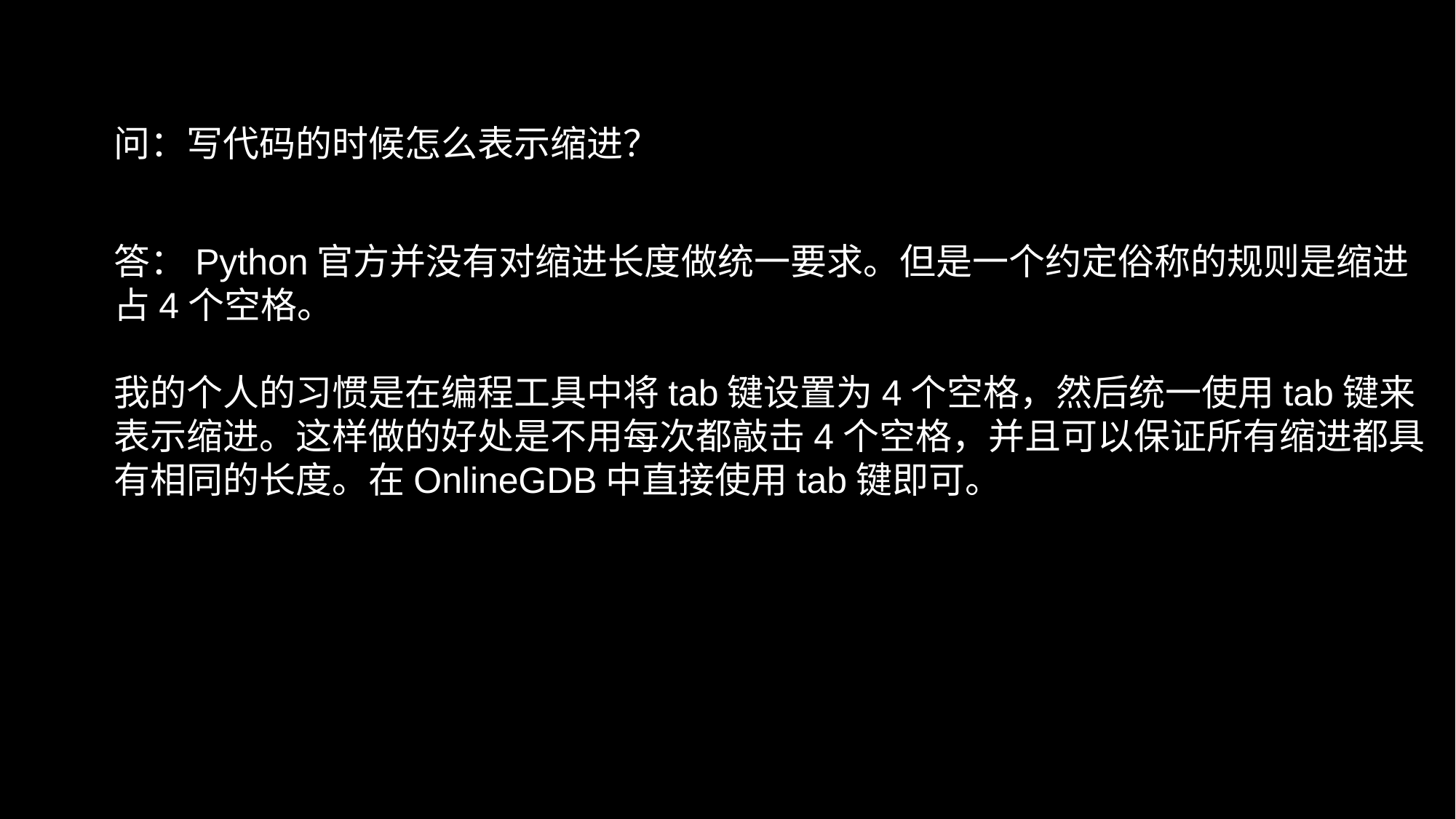

问：写代码的时候怎么表示缩进？
答：Python官方并没有对缩进长度做统一要求。但是一个约定俗称的规则是缩进占4个空格。

我的个人的习惯是在编程工具中将tab键设置为4个空格，然后统一使用tab键来表示缩进。这样做的好处是不用每次都敲击4个空格，并且可以保证所有缩进都具有相同的长度。在OnlineGDB中直接使用tab键即可。